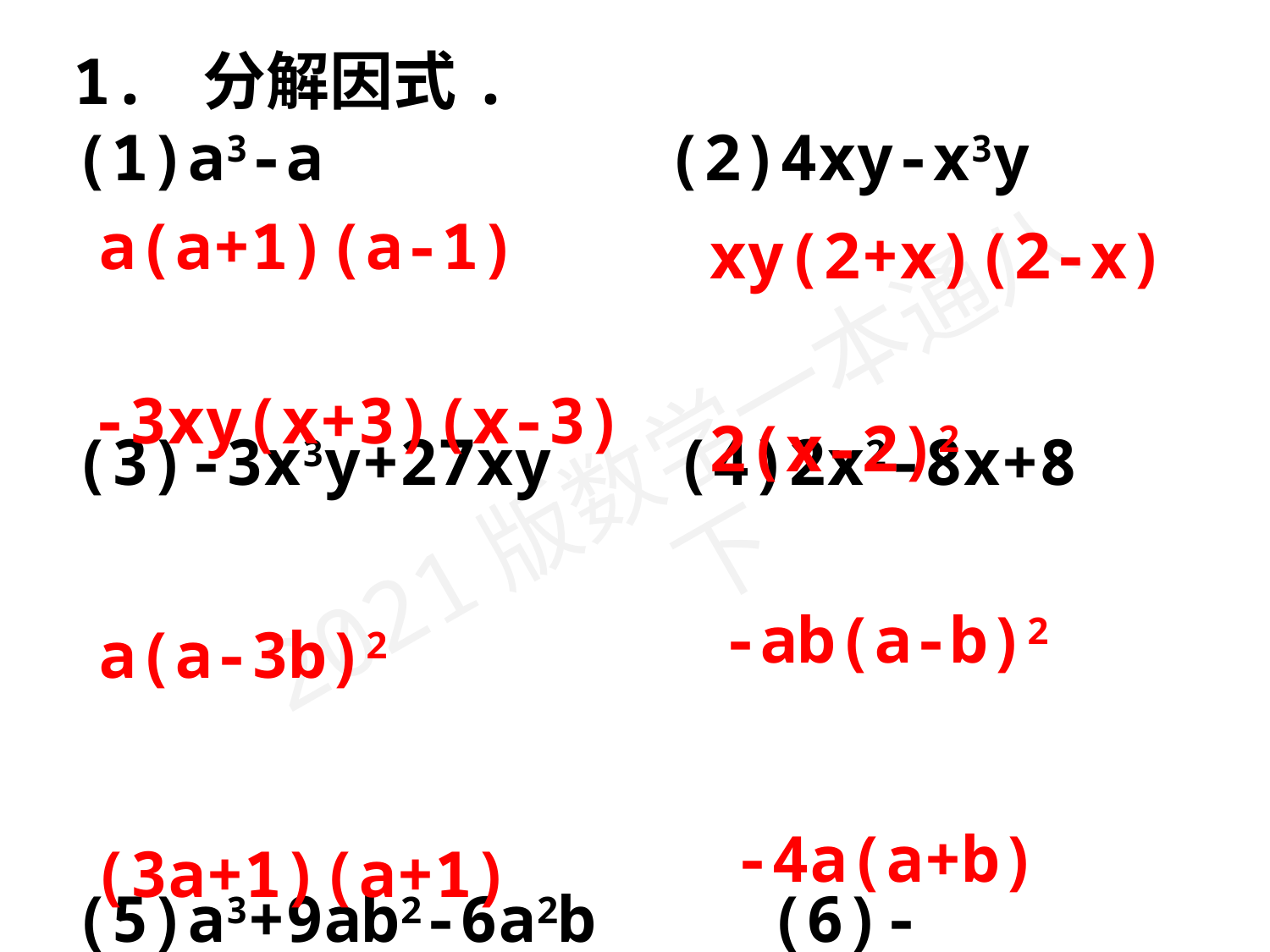

1. 分解因式.
(1)a3-a　　　　    (2)4xy-x3y
(3)-3x3y+27xy	　 (4)2x2-8x+8
(5)a3+9ab2-6a2b　　 (6)-a3b+2a2b2-ab3
(7)(2a+1)2-a2　　　 (8)b2-(2a+b)2

a(a+1)(a-1)
xy(2+x)(2-x)
-3xy(x+3)(x-3)
2(x-2)2
-ab(a-b)2
a(a-3b)2
-4a(a+b)
(3a+1)(a+1)